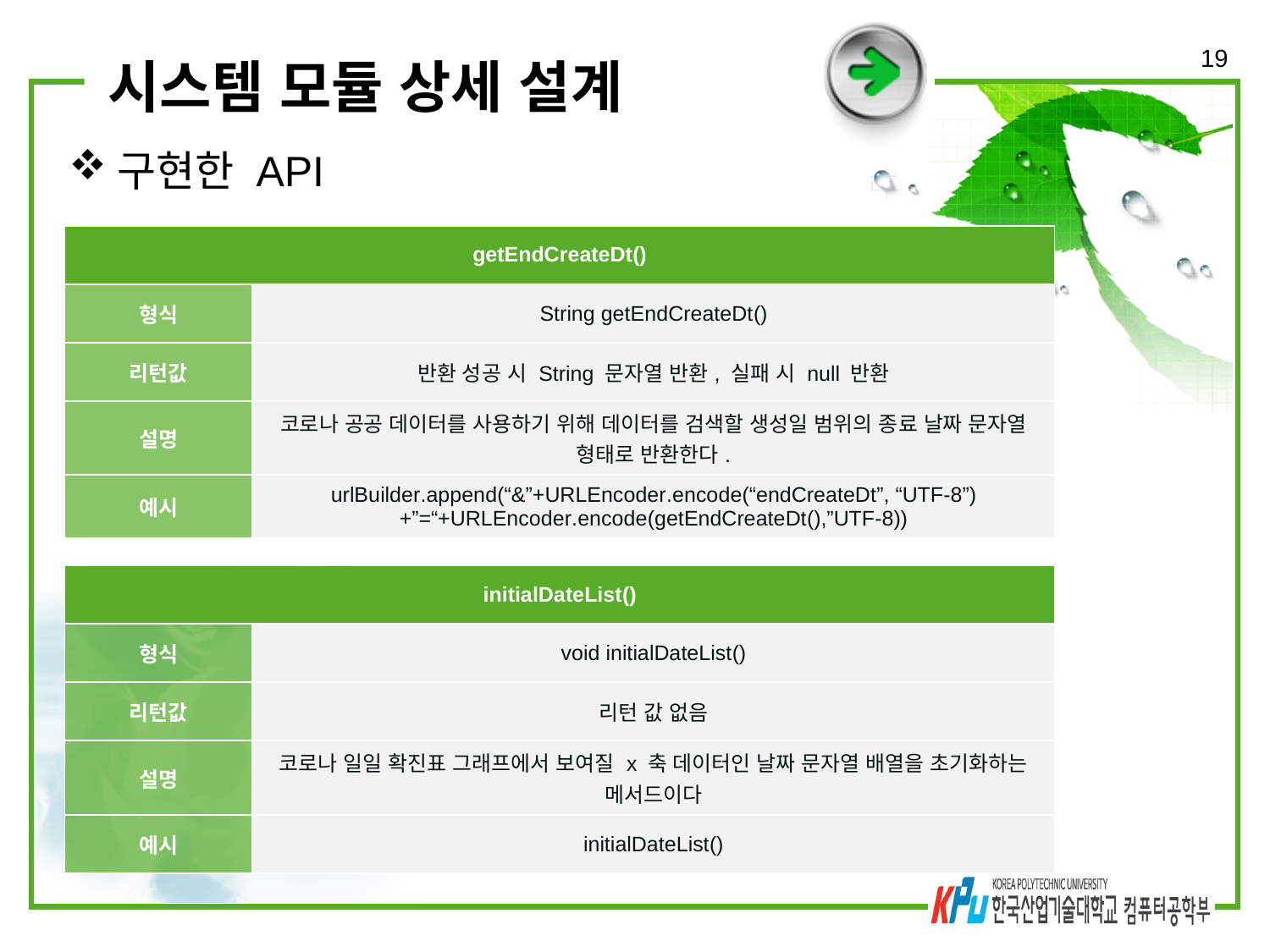

19
# 시스템 모듈 상세 설계
구현한 API
| getEndCreateDt() | urlBuilder.append(“&”+URLEncoder.encode(“endCreateDt”, “UTF-8”)+”=“+URLEncoder.encode(getEndCreateDt(),”UTF-8)) |
| --- | --- |
| 형식 | String getEndCreateDt() |
| 리턴값 | 반환 성공 시 String 문자열 반환, 실패 시 null 반환 |
| 설명 | 코로나 공공 데이터를 사용하기 위해 데이터를 검색할 생성일 범위의 종료 날짜 문자열 형태로 반환한다. |
| 예시 | urlBuilder.append(“&”+URLEncoder.encode(“endCreateDt”, “UTF-8”)+”=“+URLEncoder.encode(getEndCreateDt(),”UTF-8)) |
| initialDateList() | initialDateList() |
| --- | --- |
| 형식 | void initialDateList() |
| 리턴값 | 리턴 값 없음 |
| 설명 | 코로나 일일 확진표 그래프에서 보여질 x 축 데이터인 날짜 문자열 배열을 초기화하는 메서드이다 |
| 예시 | initialDateList() |